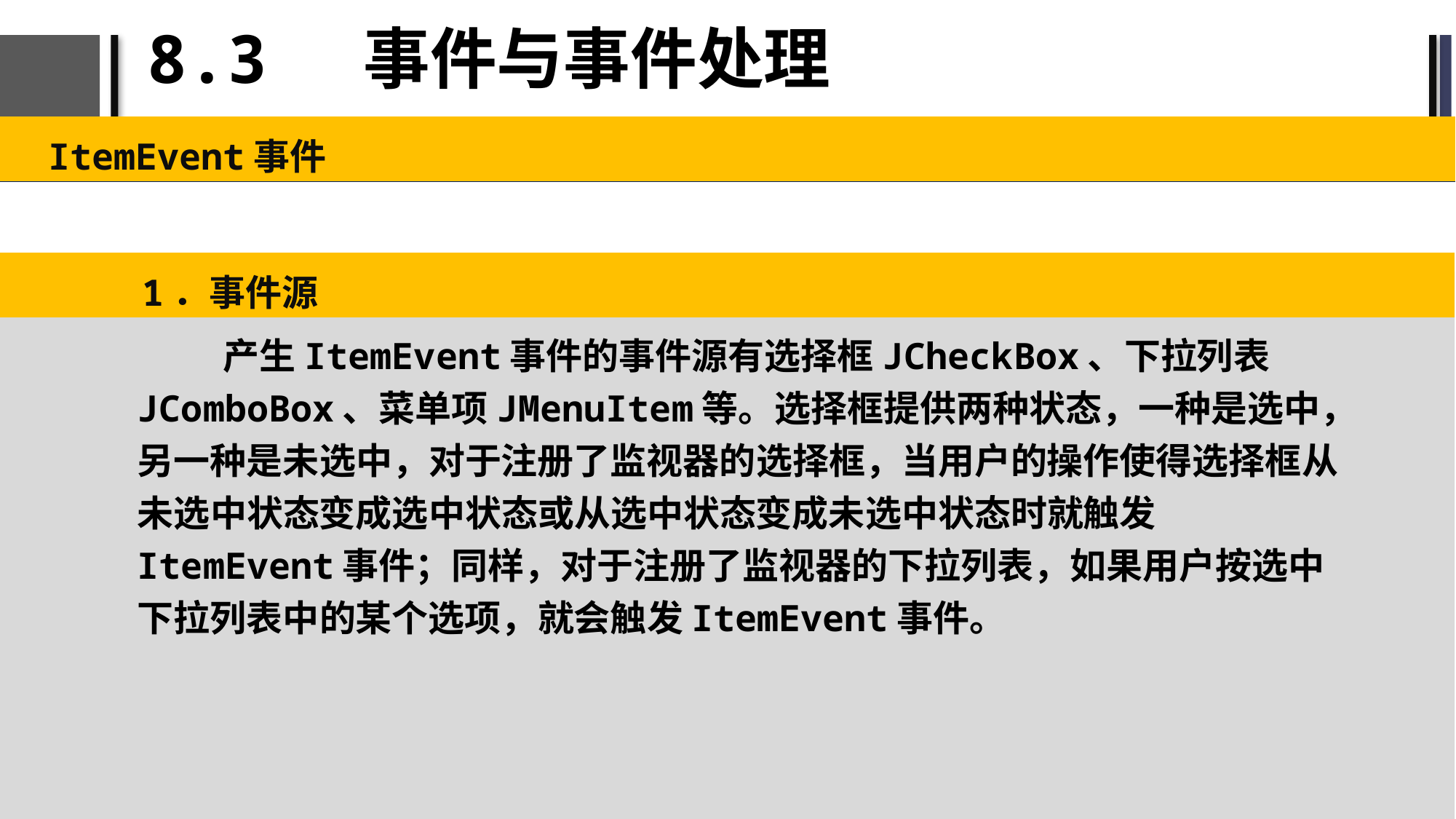

# 8.3  事件与事件处理

ItemEvent事件

1．事件源

产生ItemEvent事件的事件源有选择框JCheckBox、下拉列表JComboBox、菜单项JMenuItem等。选择框提供两种状态，一种是选中，另一种是未选中，对于注册了监视器的选择框，当用户的操作使得选择框从未选中状态变成选中状态或从选中状态变成未选中状态时就触发ItemEvent事件；同样，对于注册了监视器的下拉列表，如果用户按选中下拉列表中的某个选项，就会触发ItemEvent事件。